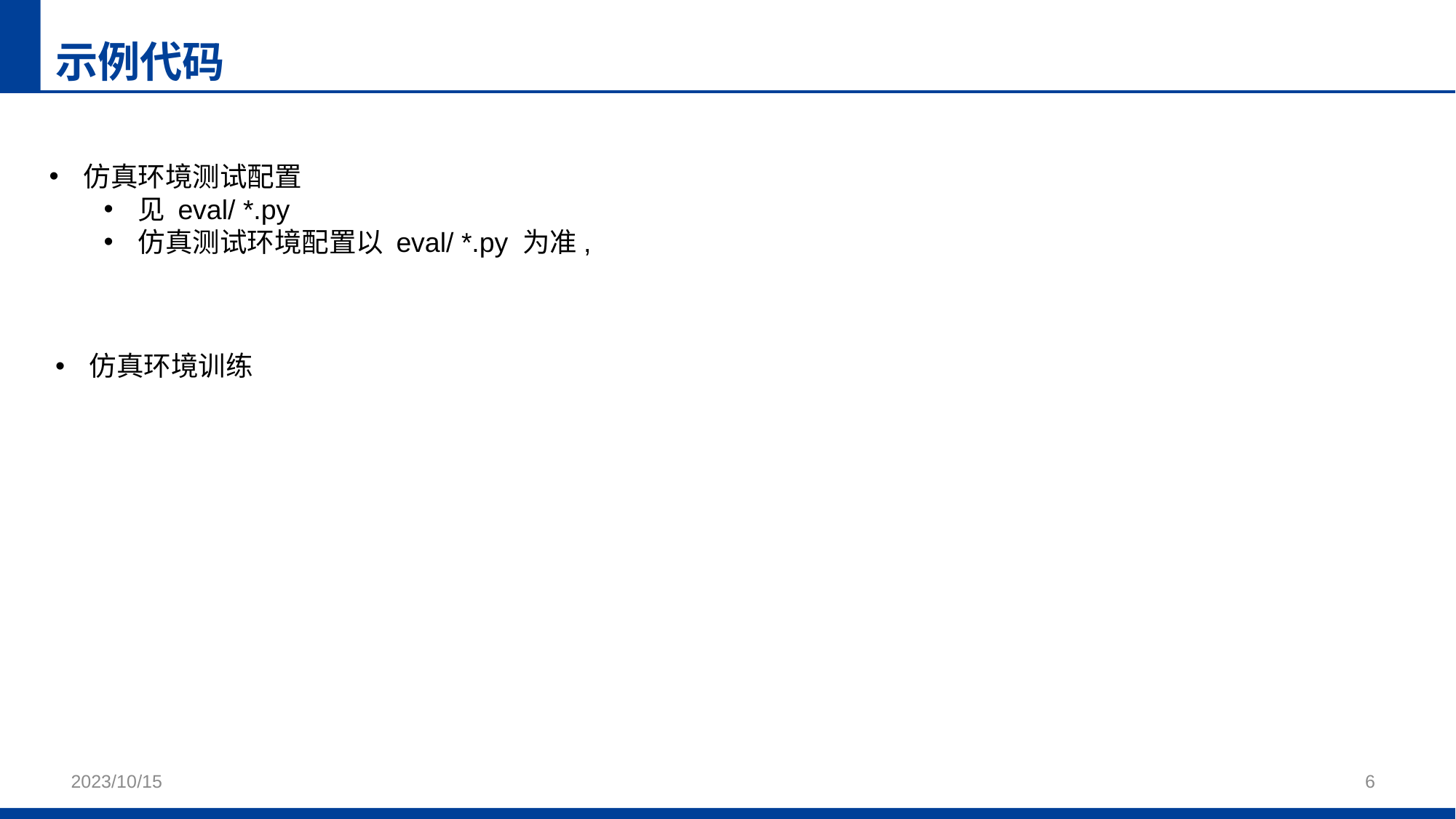

示例代码
仿真环境测试配置
见 eval/ *.py
仿真测试环境配置以 eval/ *.py 为准,
仿真环境训练
2023/10/15
6